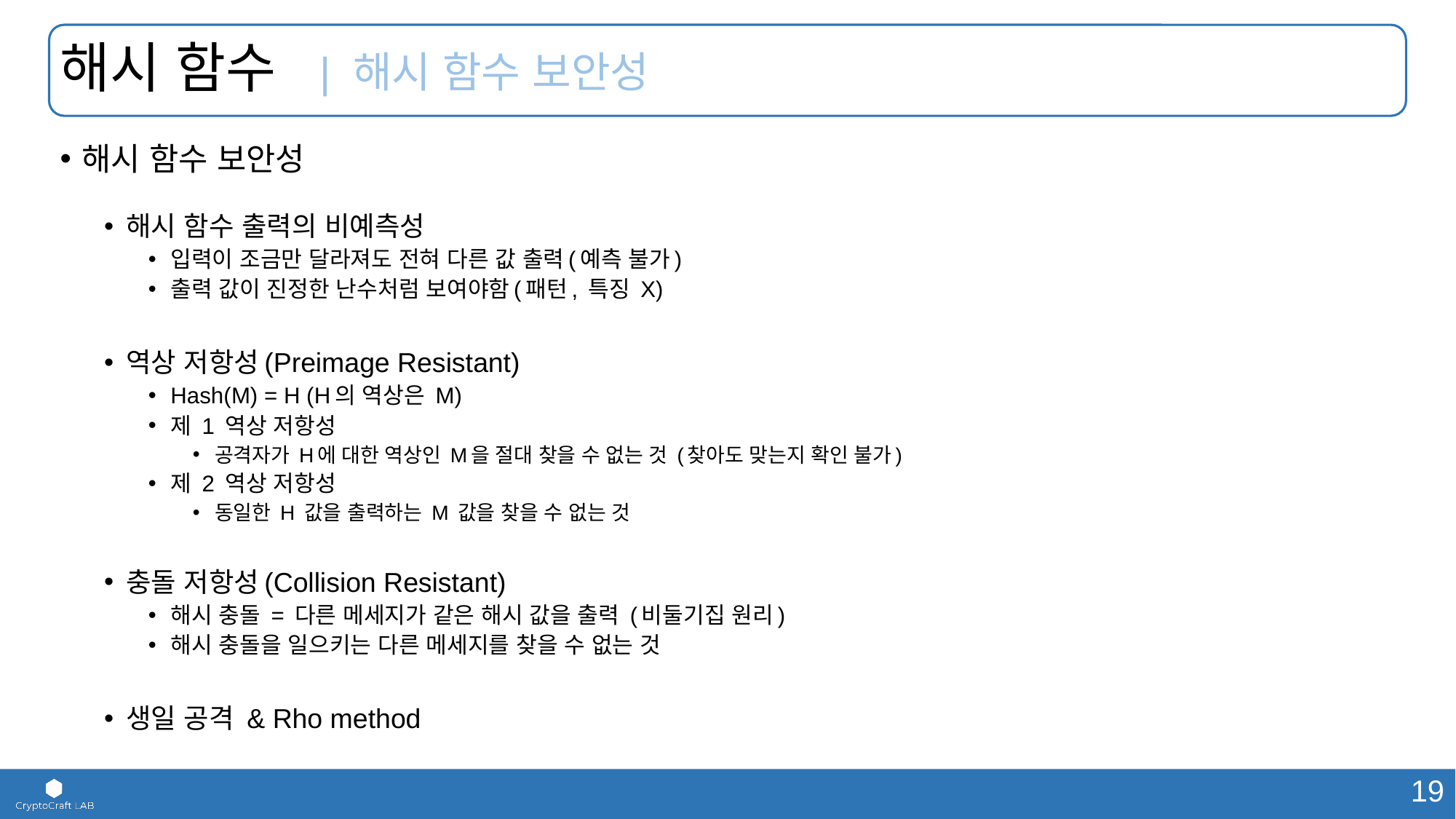

# 해시 함수  | 해시 함수 보안성
해시 함수 보안성

해시 함수 출력의 비예측성
입력이 조금만 달라져도 전혀 다른 값 출력(예측 불가)
출력 값이 진정한 난수처럼 보여야함(패턴, 특징 X)

역상 저항성(Preimage Resistant)
Hash(M) = H (H의 역상은 M)
제 1 역상 저항성
공격자가 H에 대한 역상인 M을 절대 찾을 수 없는 것 (찾아도 맞는지 확인 불가)
제 2 역상 저항성
동일한 H 값을 출력하는 M 값을 찾을 수 없는 것

충돌 저항성(Collision Resistant)
해시 충돌 = 다른 메세지가 같은 해시 값을 출력 (비둘기집 원리)
해시 충돌을 일으키는 다른 메세지를 찾을 수 없는 것

생일 공격 & Rho method